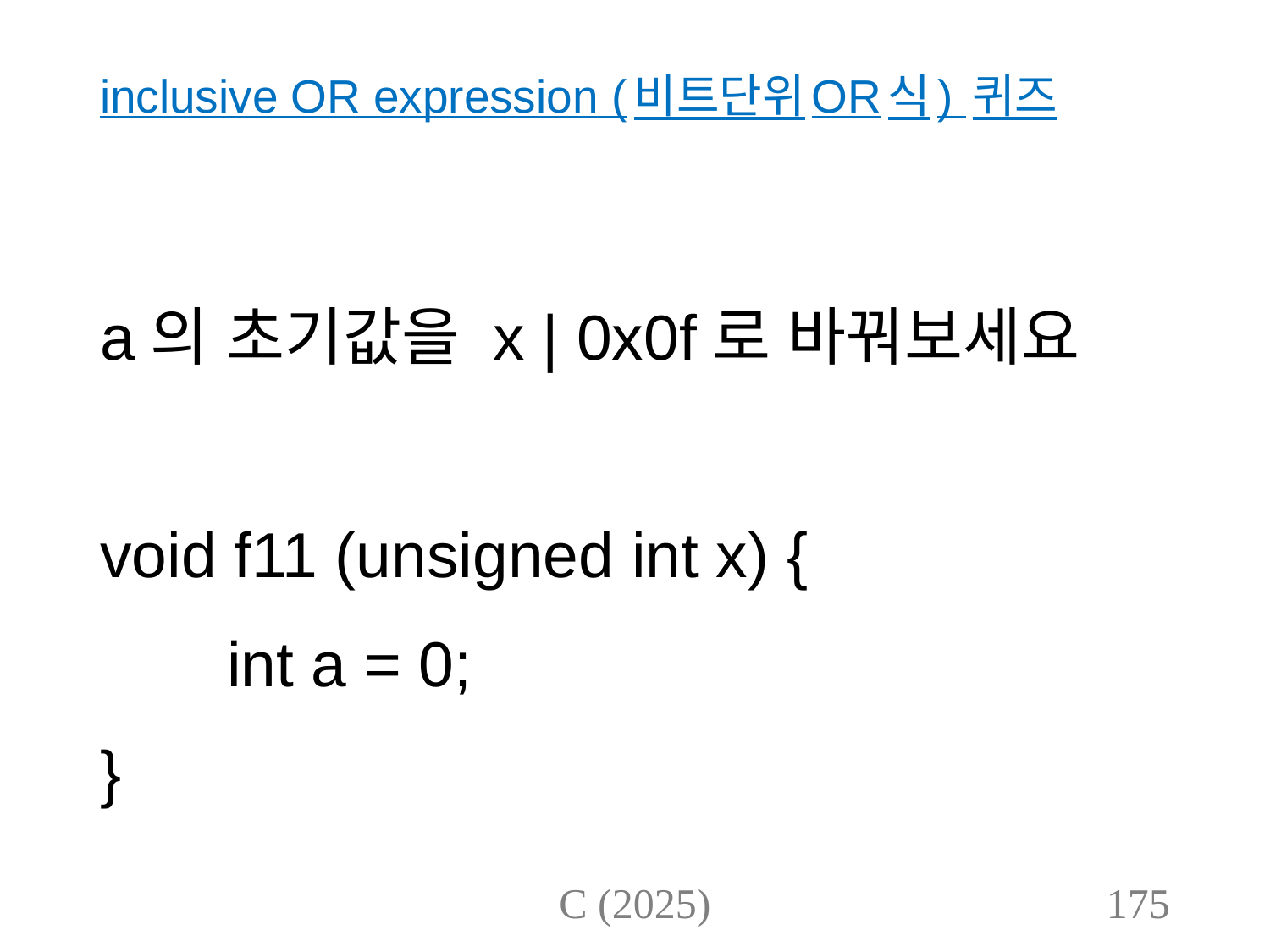

# inclusive OR expression (비트단위OR식) 퀴즈

a의 초기값을 x | 0x0f로 바꿔보세요

void f11 (unsigned int x) {
	int a = 0;
}
C (2025)
175